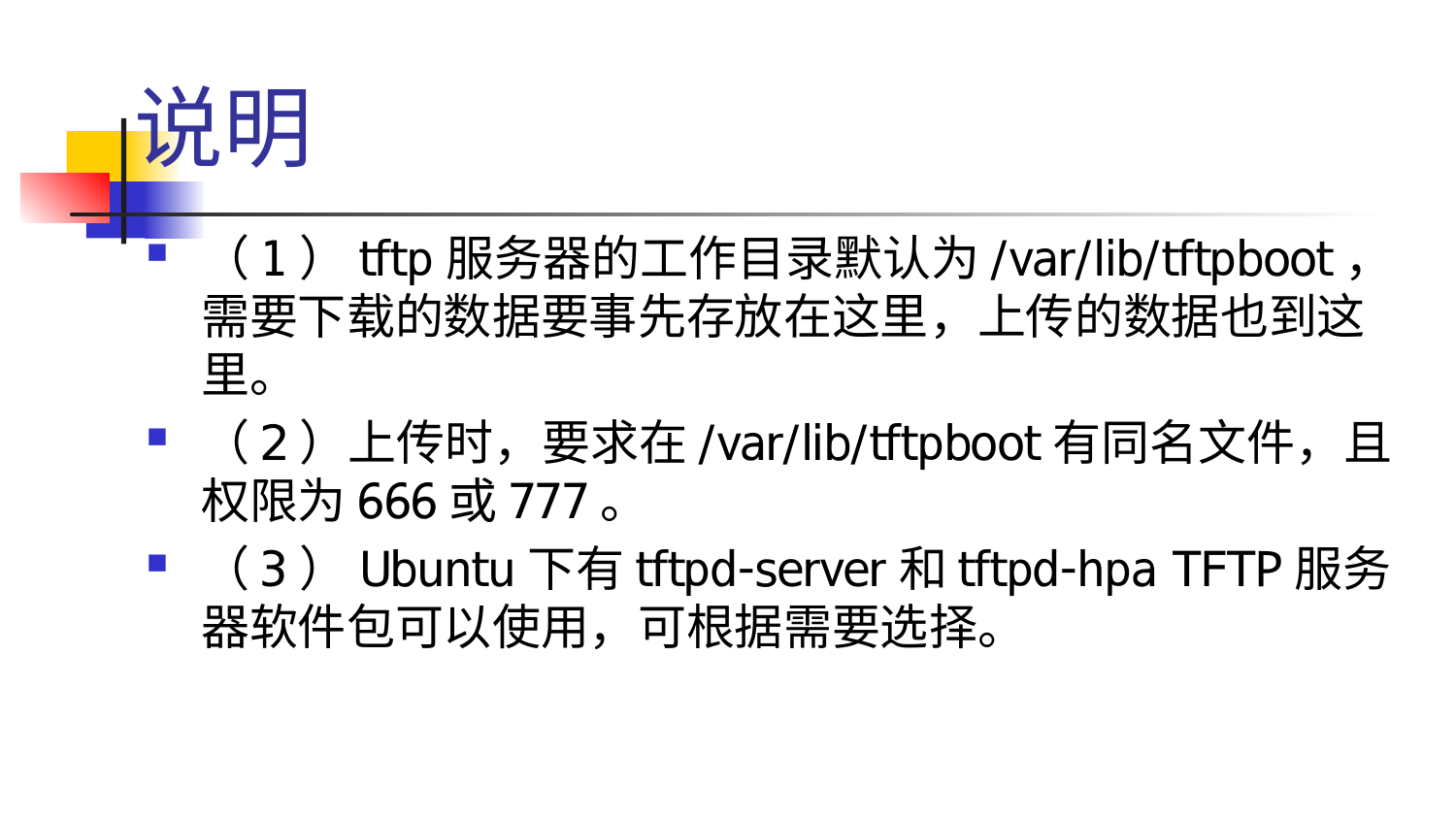

# 说明
（1）tftp服务器的工作目录默认为/var/lib/tftpboot，需要下载的数据要事先存放在这里，上传的数据也到这里。
（2）上传时，要求在/var/lib/tftpboot有同名文件，且权限为666或777。
（3）Ubuntu下有tftpd-server和tftpd-hpa TFTP服务器软件包可以使用，可根据需要选择。